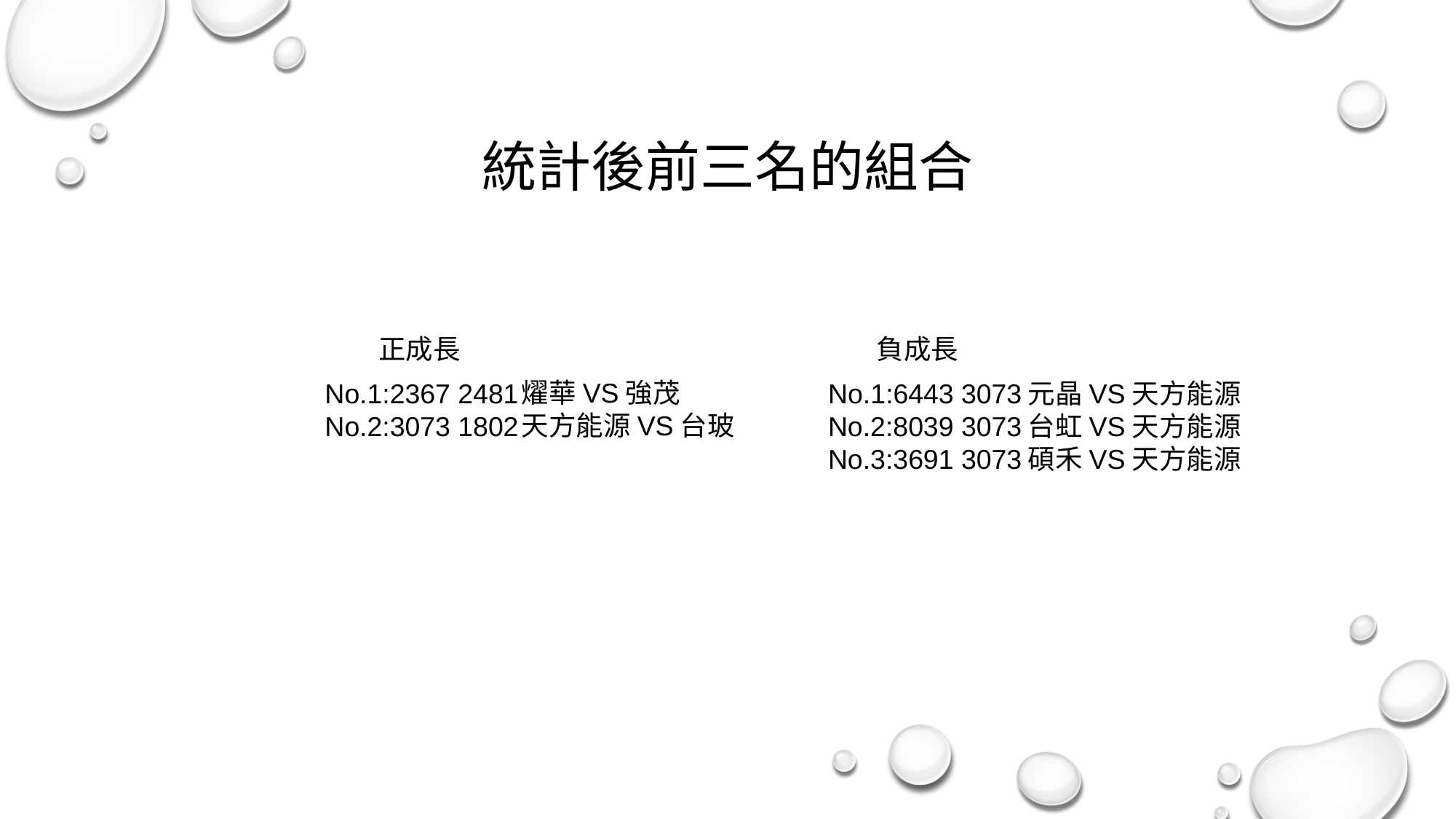

# 統計後前三名的組合
正成長
負成長
燿華VS強茂
天方能源VS台玻
No.1:2367 2481
No.2:3073 1802
No.1:6443 3073
No.2:8039 3073
No.3:3691 3073
元晶VS天方能源
台虹VS天方能源
碩禾VS天方能源